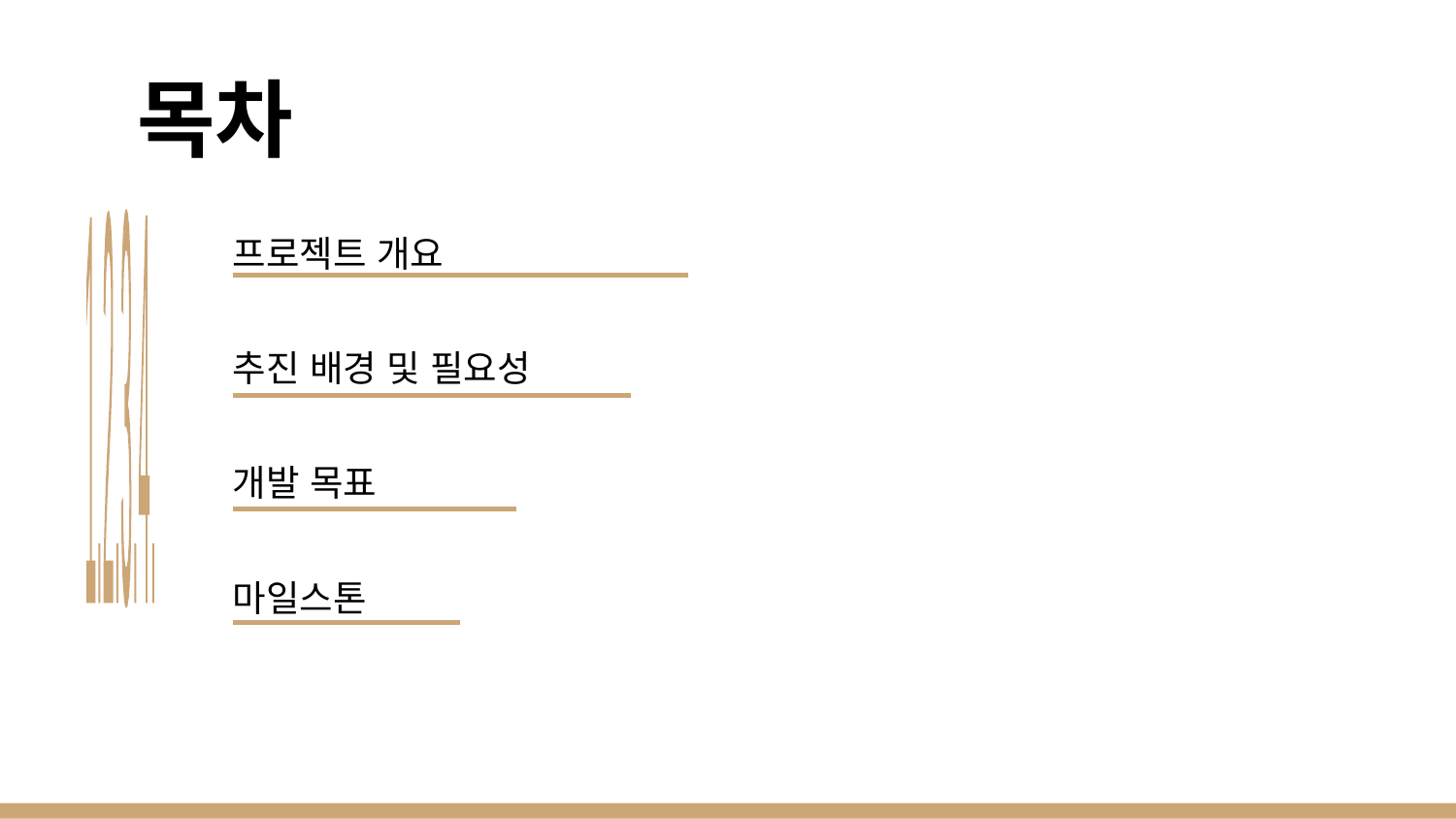

# 목차
1.
2.
3.
4.
프로젝트 개요
추진 배경 및 필요성
개발 목표
마일스톤